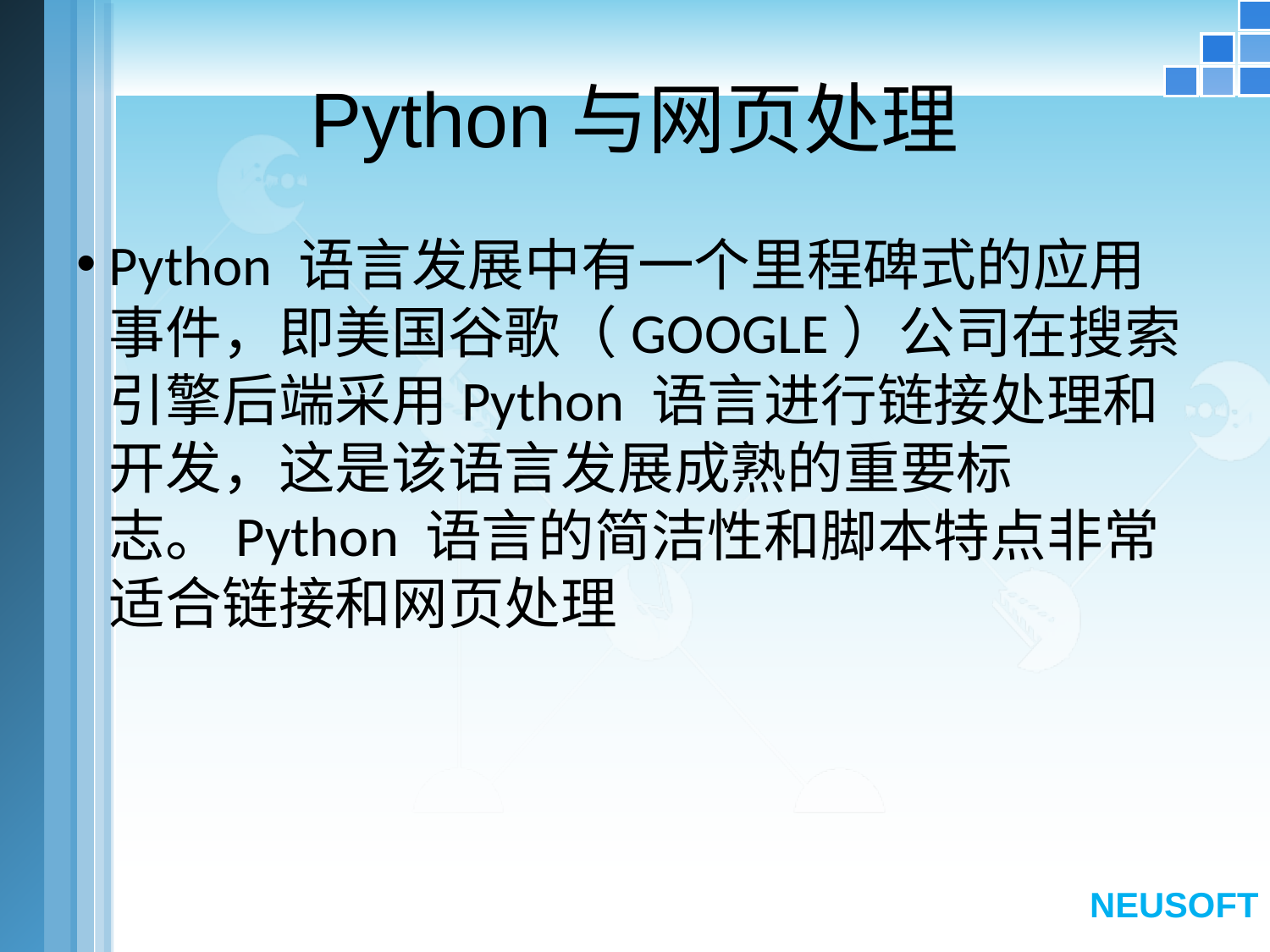

# Python与网页处理
Python 语言发展中有一个里程碑式的应用事件，即美国谷歌（GOOGLE）公司在搜索引擎后端采用Python 语言进行链接处理和开发，这是该语言发展成熟的重要标志。Python 语言的简洁性和脚本特点非常适合链接和网页处理